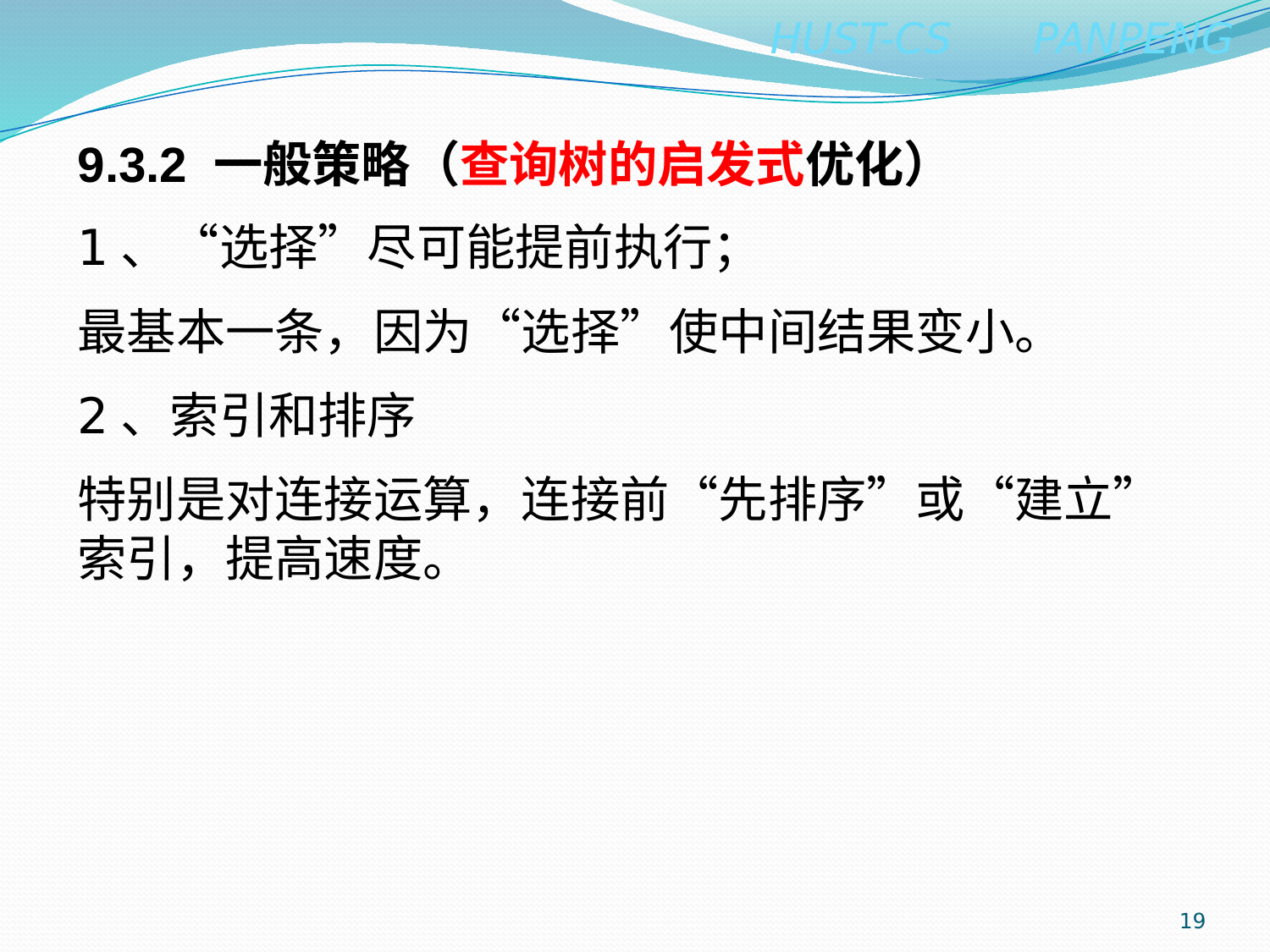

9.3.2 一般策略（查询树的启发式优化）
1、“选择”尽可能提前执行；
最基本一条，因为“选择”使中间结果变小。
2、索引和排序
特别是对连接运算，连接前“先排序”或“建立”索引，提高速度。
19